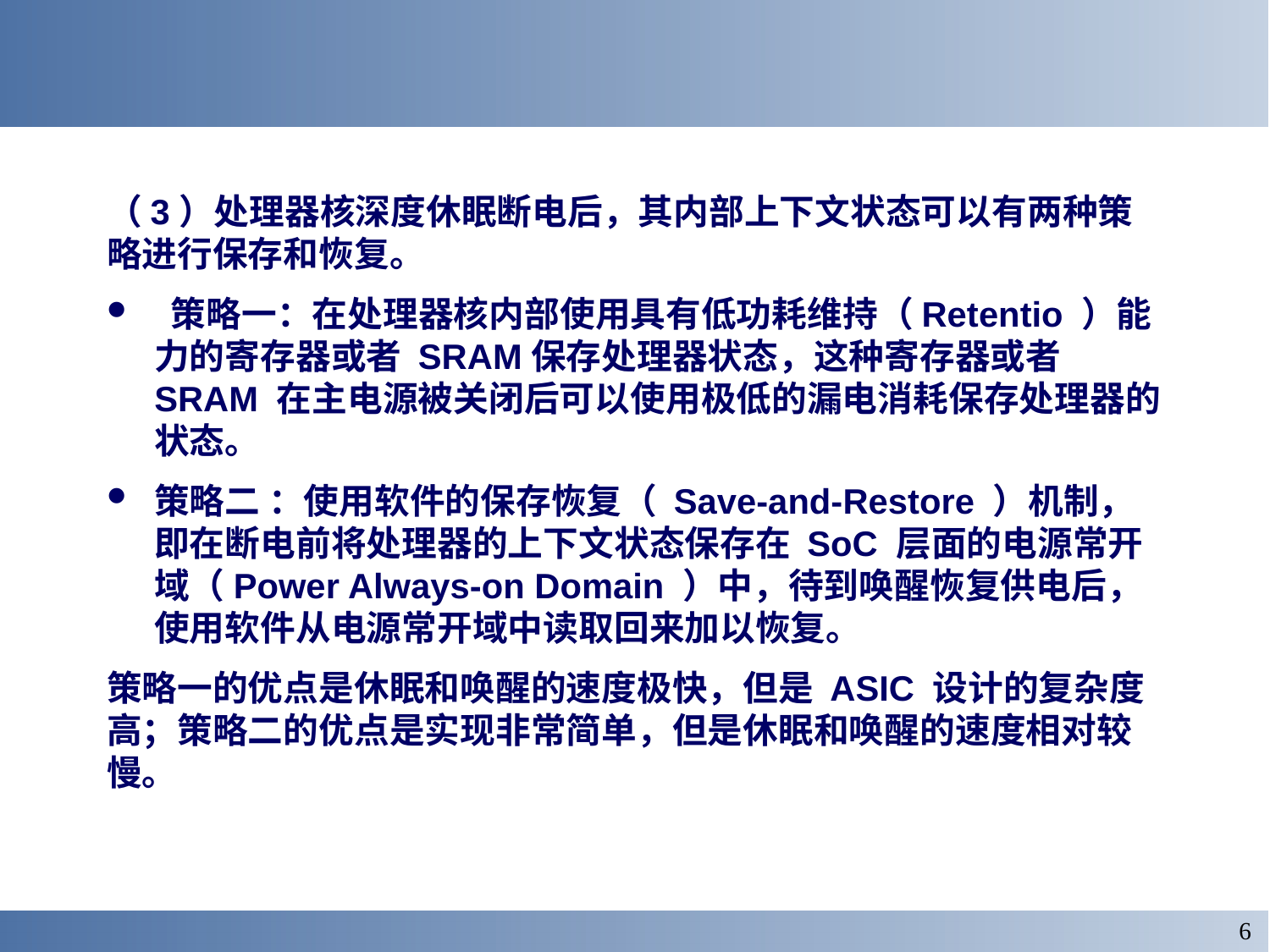

#
（3）处理器核深度休眠断电后，其内部上下文状态可以有两种策略进行保存和恢复。
 策略一：在处理器核内部使用具有低功耗维持（Retentio ）能力的寄存器或者 SRAM保存处理器状态，这种寄存器或者 SRAM 在主电源被关闭后可以使用极低的漏电消耗保存处理器的状态。
策略二 ：使用软件的保存恢复（ Save-and-Restore ）机制，即在断电前将处理器的上下文状态保存在 SoC 层面的电源常开域（Power Always-on Domain ）中，待到唤醒恢复供电后，使用软件从电源常开域中读取回来加以恢复。
策略一的优点是休眠和唤醒的速度极快，但是 ASIC 设计的复杂度高；策略二的优点是实现非常简单，但是休眠和唤醒的速度相对较慢。